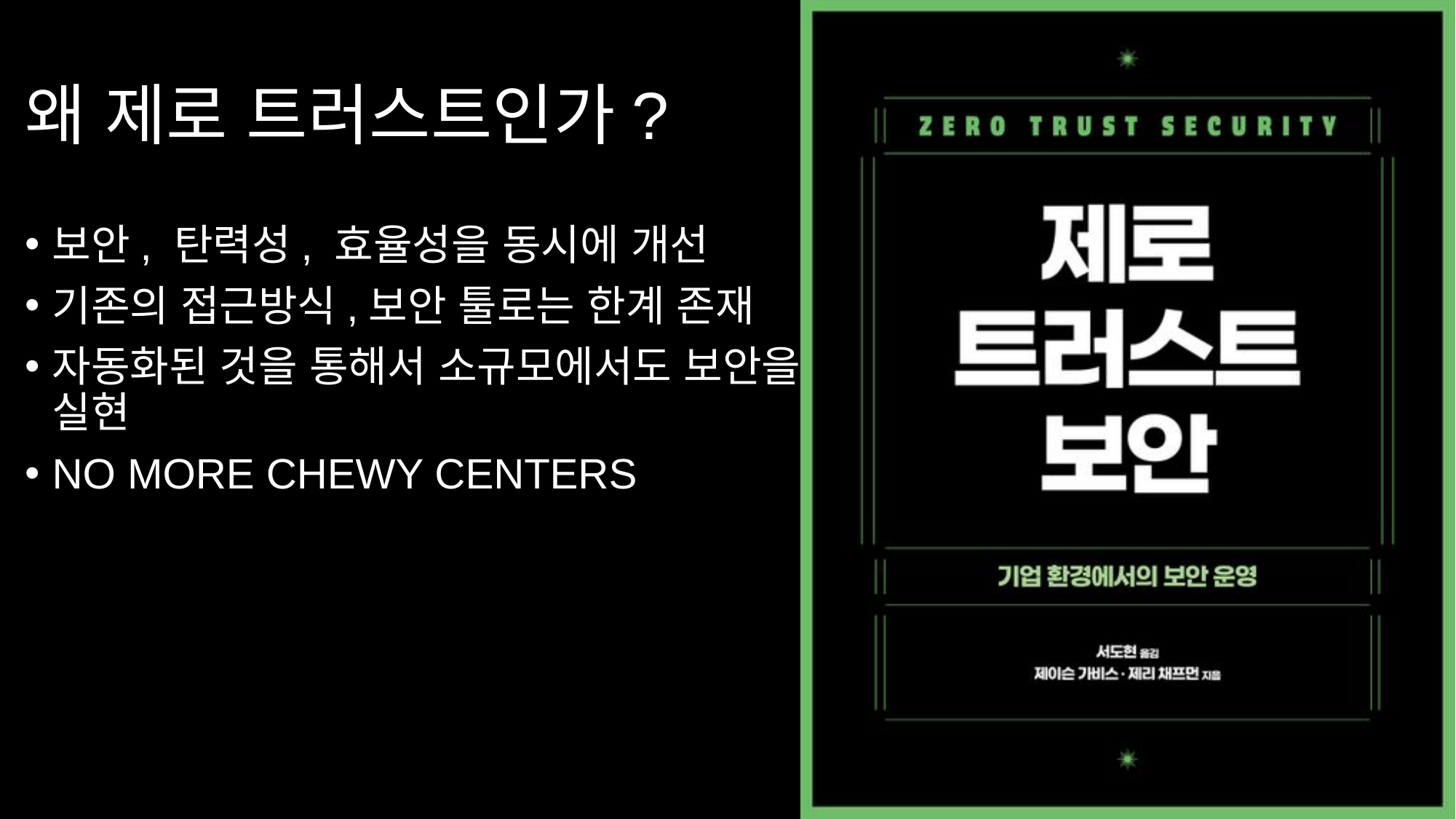

# 왜 제로 트러스트인가?
보안, 탄력성, 효율성을 동시에 개선
기존의 접근방식,보안 툴로는 한계 존재
자동화된 것을 통해서 소규모에서도 보안을 실현
NO MORE CHEWY CENTERS